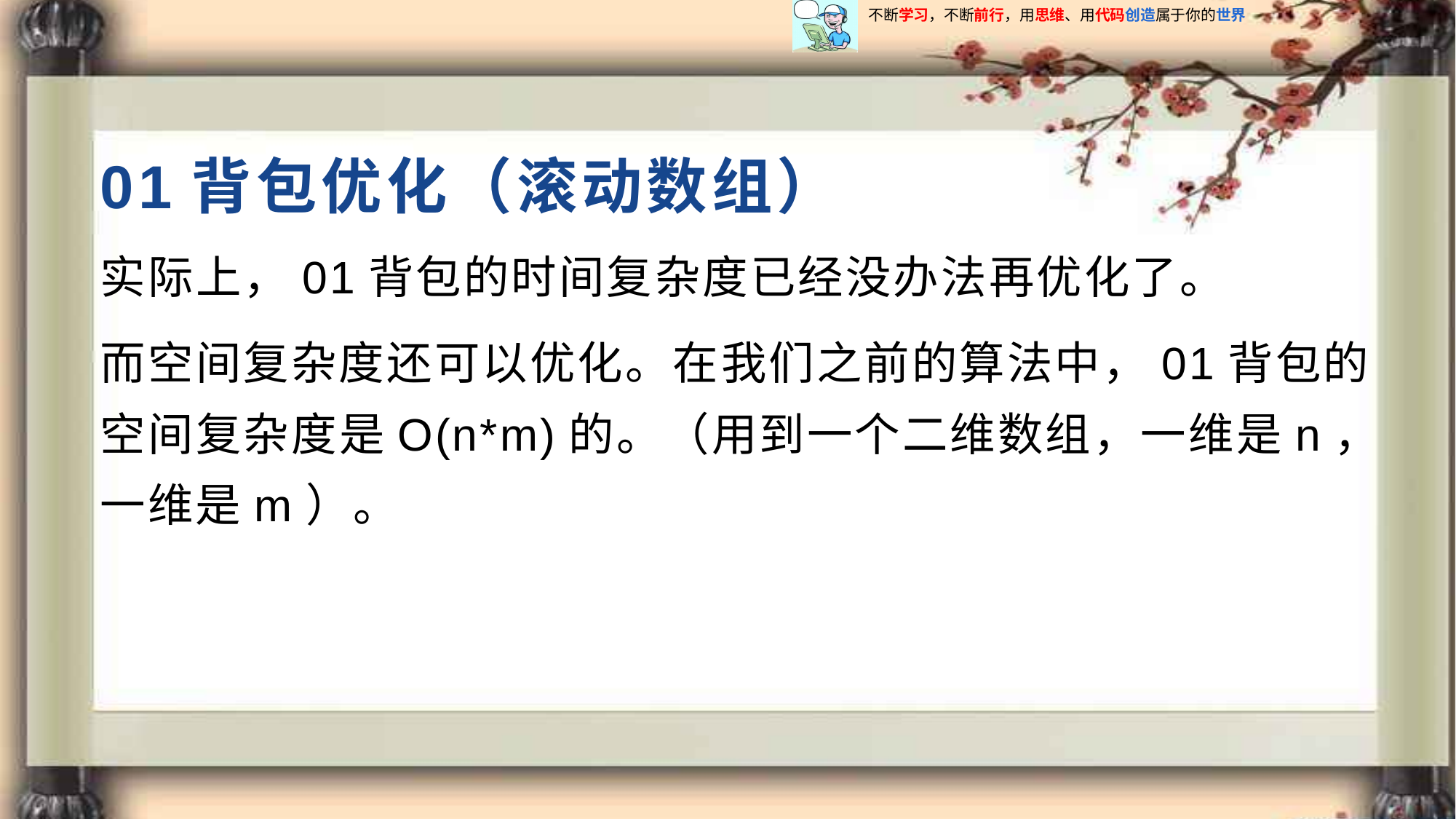

# 01背包优化（滚动数组）
实际上，01背包的时间复杂度已经没办法再优化了。
而空间复杂度还可以优化。在我们之前的算法中，01背包的空间复杂度是O(n*m)的。（用到一个二维数组，一维是n，一维是m）。